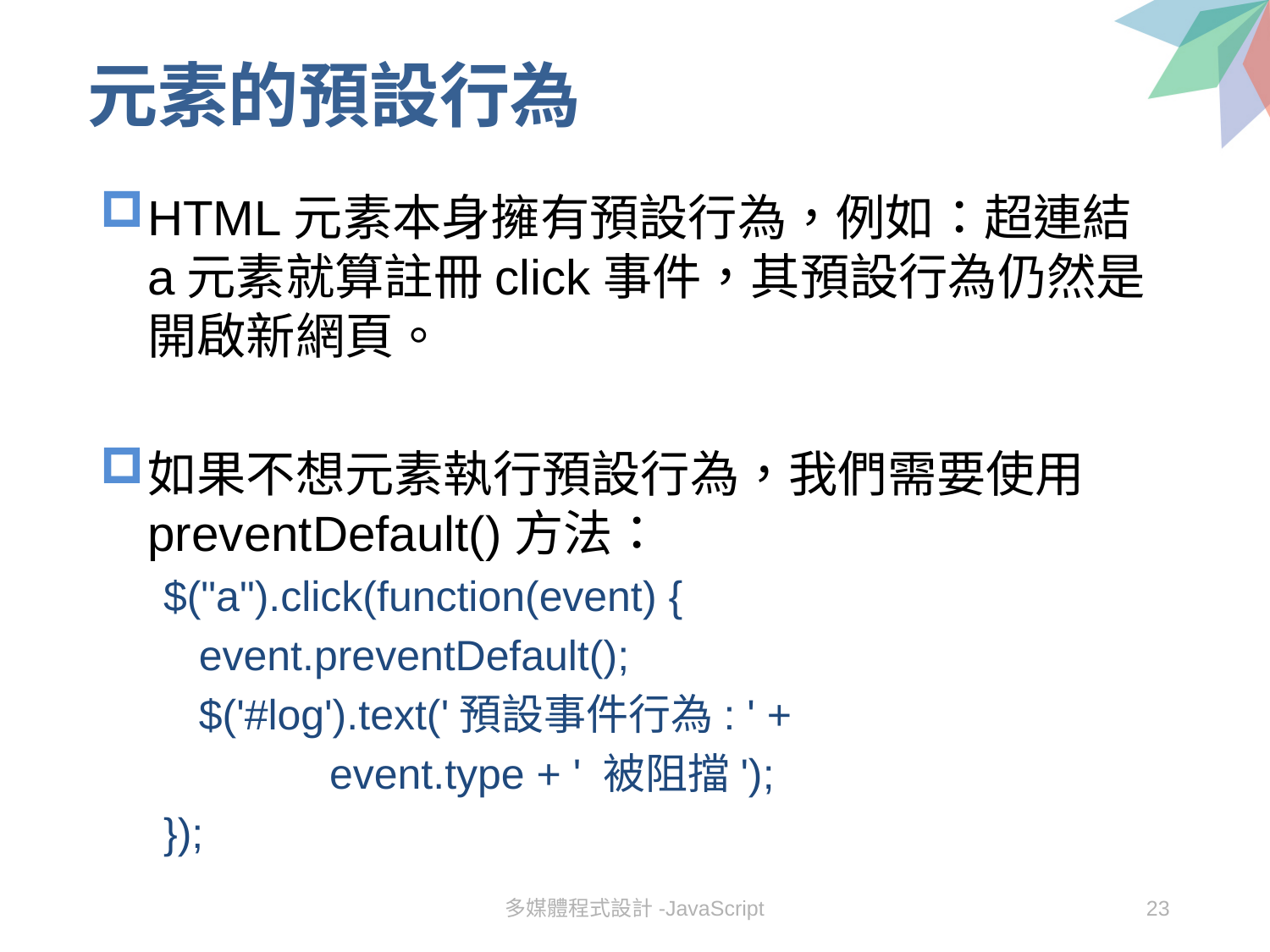

# 元素的預設行為
HTML元素本身擁有預設行為，例如：超連結a元素就算註冊click事件，其預設行為仍然是開啟新網頁。

如果不想元素執行預設行為，我們需要使用preventDefault()方法：
$("a").click(function(event) {
   event.preventDefault();
   $('#log').text('預設事件行為: ' +
              event.type + ' 被阻擋');
});
多媒體程式設計-JavaScript
23